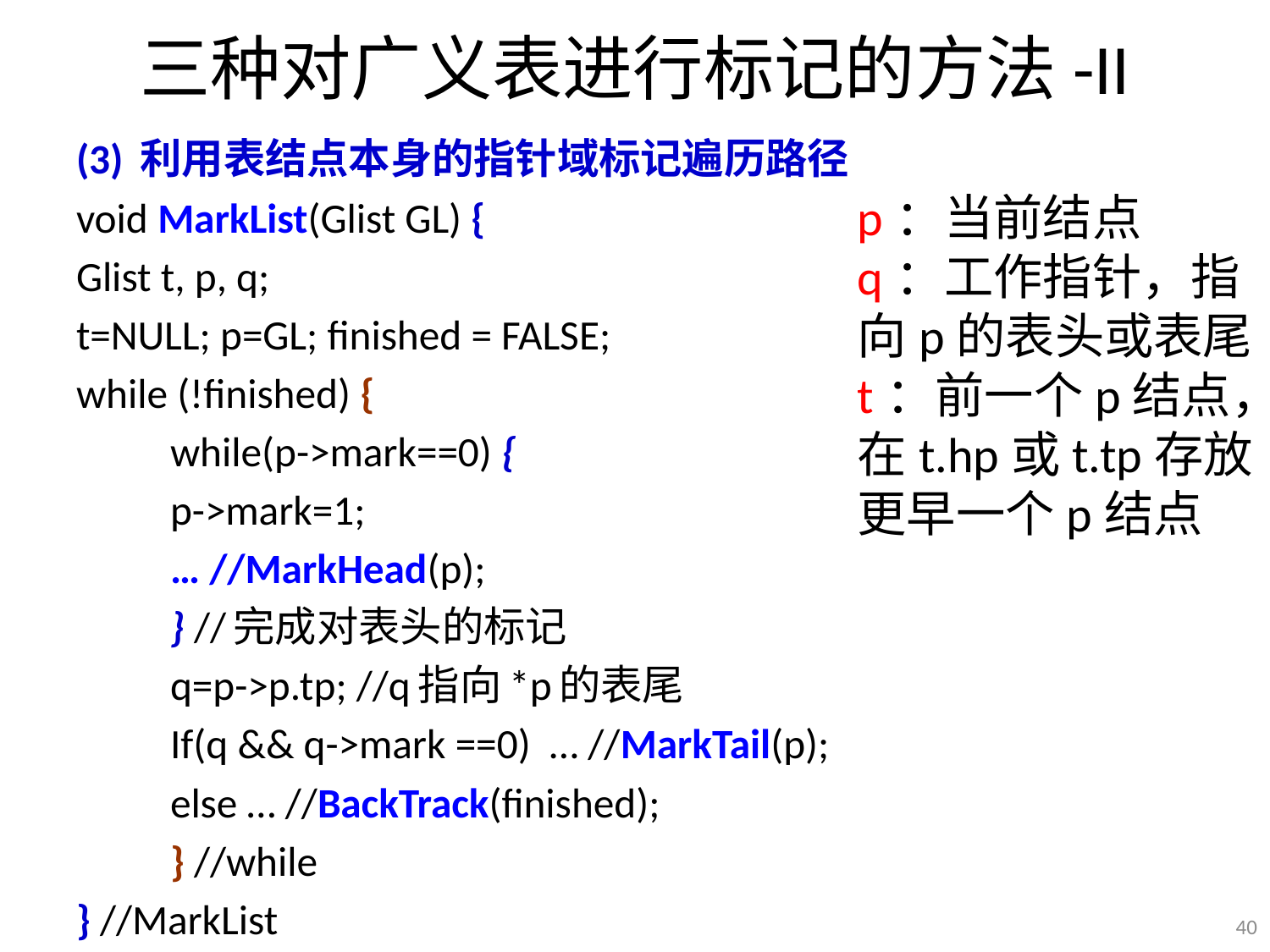

# 三种对广义表进行标记的方法-II
(3) 利用表结点本身的指针域标记遍历路径
void MarkList(Glist GL) {
Glist t, p, q;
t=NULL; p=GL; finished = FALSE;
while (!finished) {
	while(p->mark==0) {
		p->mark=1;
		… //MarkHead(p);
		} //完成对表头的标记
	q=p->p.tp; //q指向*p的表尾
	If(q && q->mark ==0)  … //MarkTail(p);
	else … //BackTrack(finished);
	} //while
} //MarkList
p：当前结点
q：工作指针，指向p的表头或表尾
t：前一个p结点，在t.hp或t.tp存放更早一个p结点

40